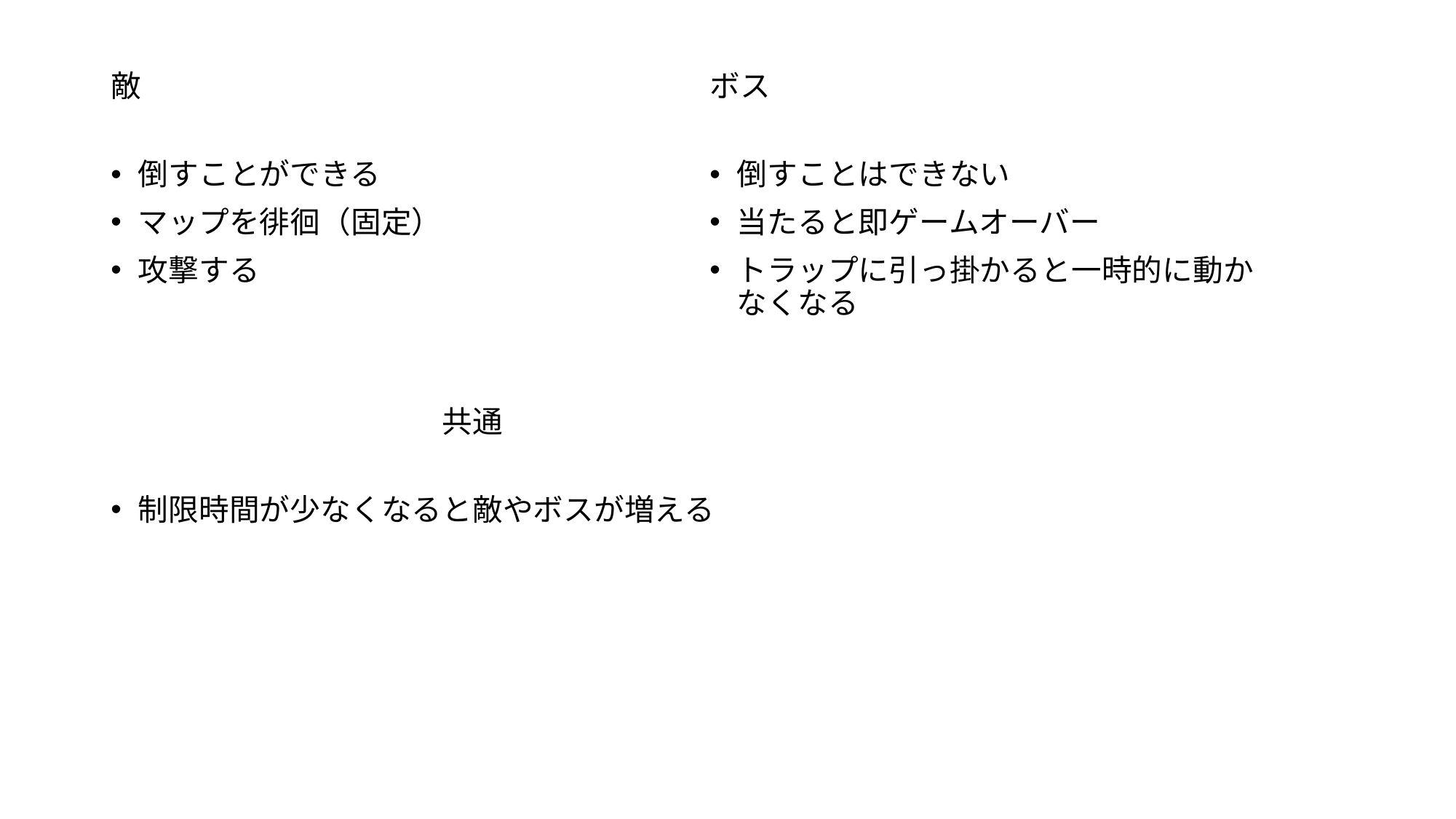

# 敵
ボス
倒すことができる
マップを徘徊（固定）
攻撃する
倒すことはできない
当たると即ゲームオーバー
トラップに引っ掛かると一時的に動かなくなる
共通
制限時間が少なくなると敵やボスが増える